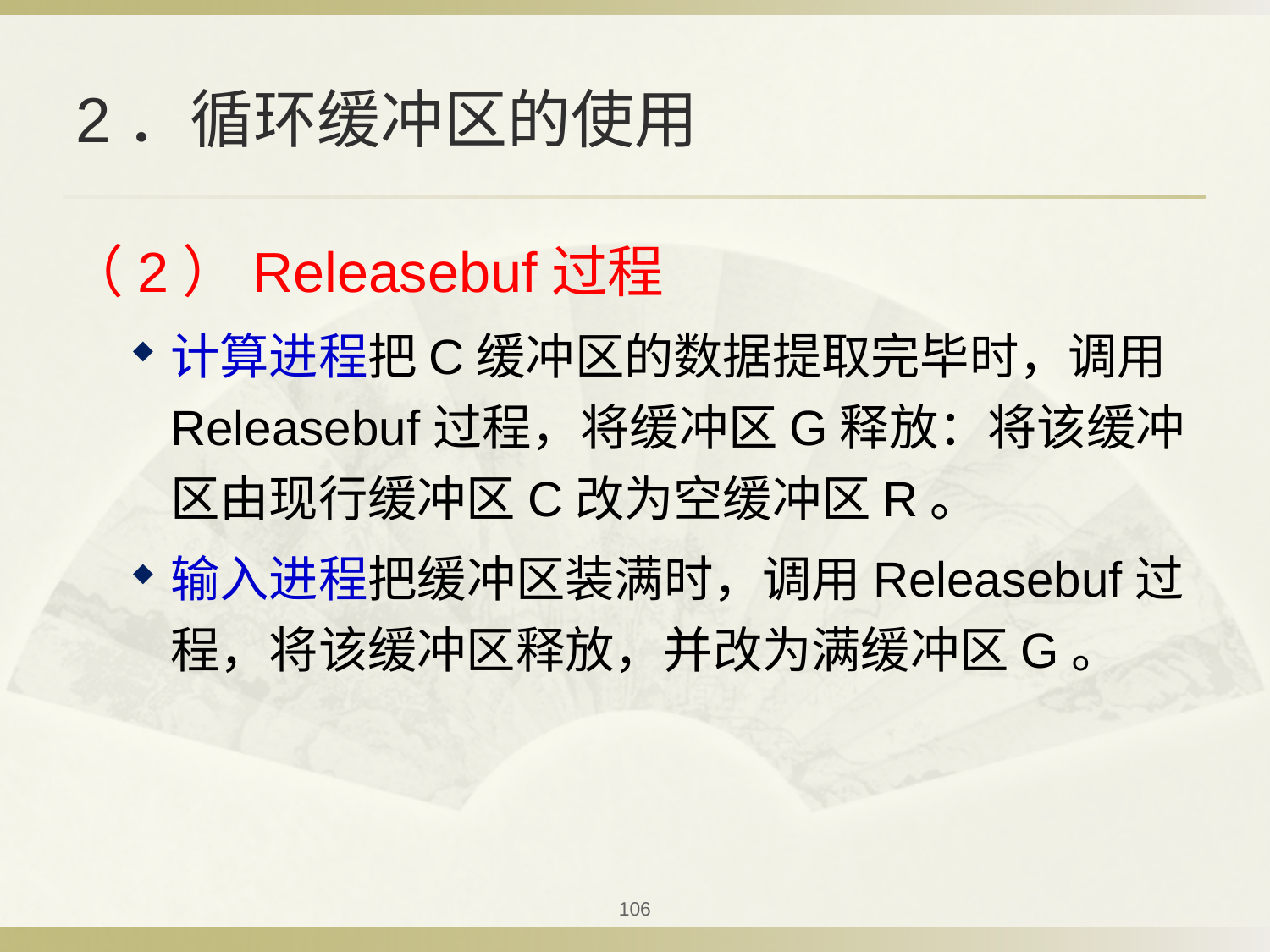

# 2．循环缓冲区的使用
（2）Releasebuf过程
计算进程把C缓冲区的数据提取完毕时，调用Releasebuf过程，将缓冲区G释放：将该缓冲区由现行缓冲区C改为空缓冲区R。
输入进程把缓冲区装满时，调用Releasebuf过程，将该缓冲区释放，并改为满缓冲区G。
106